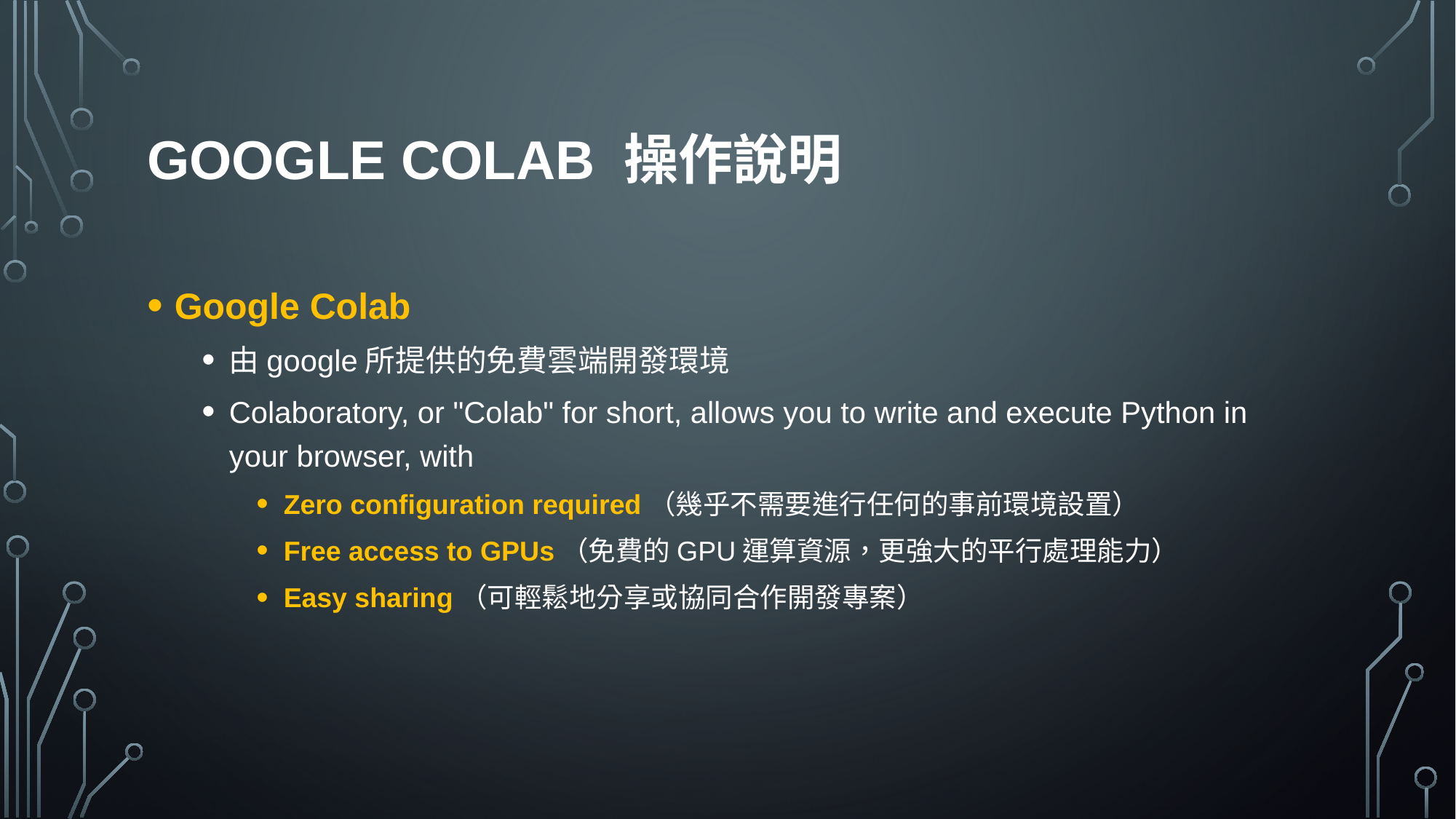

# Google Colab 操作說明
Google Colab
由google所提供的免費雲端開發環境
Colaboratory, or "Colab" for short, allows you to write and execute Python in your browser, with
Zero configuration required（幾乎不需要進行任何的事前環境設置）
Free access to GPUs（免費的GPU運算資源，更強大的平行處理能力）
Easy sharing（可輕鬆地分享或協同合作開發專案）